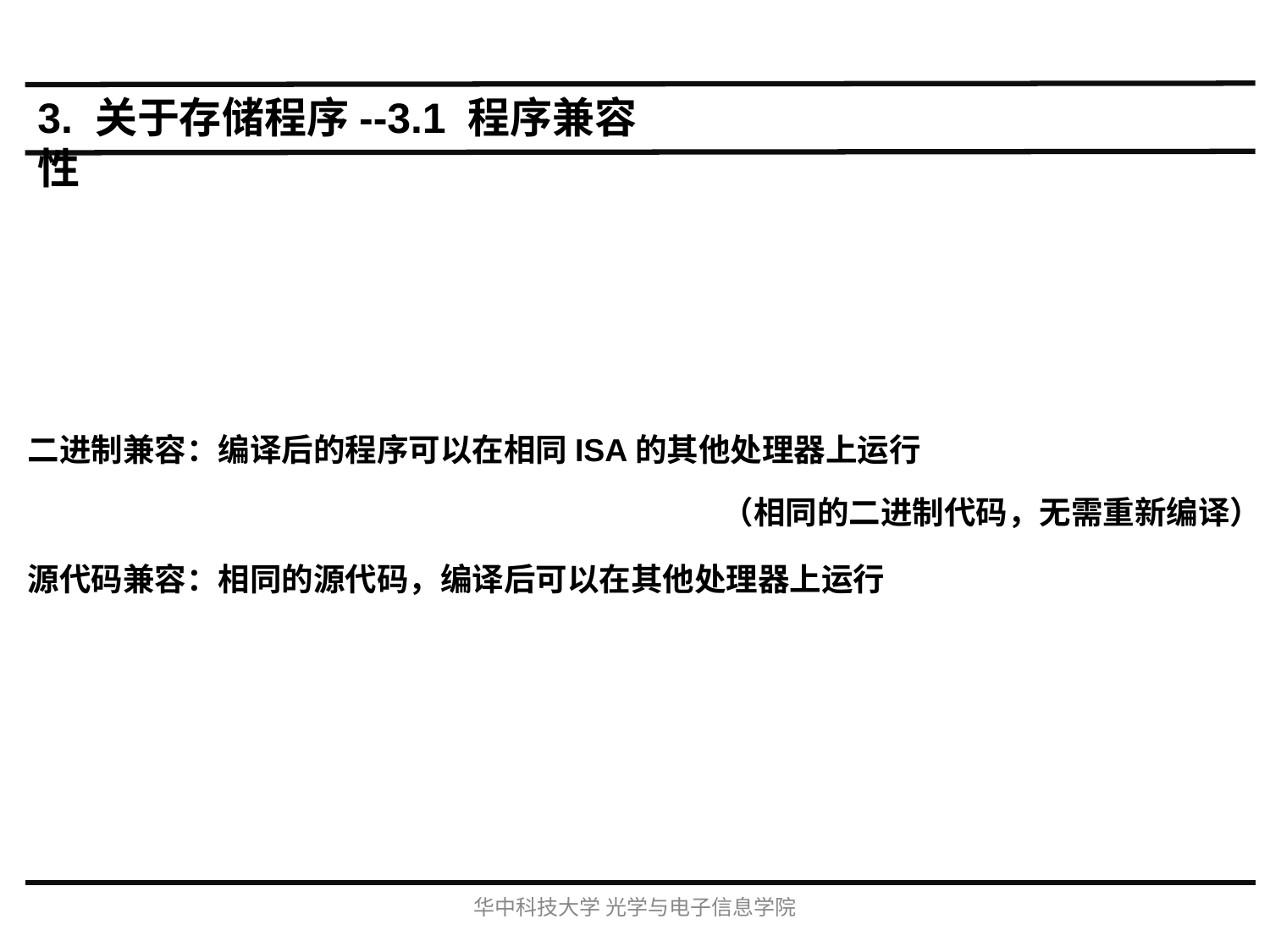

# 3. 关于存储程序--3.1 程序兼容性
二进制兼容：编译后的程序可以在相同ISA的其他处理器上运行
（相同的二进制代码，无需重新编译）

源代码兼容：相同的源代码，编译后可以在其他处理器上运行
华中科技大学光学与电子信息学院